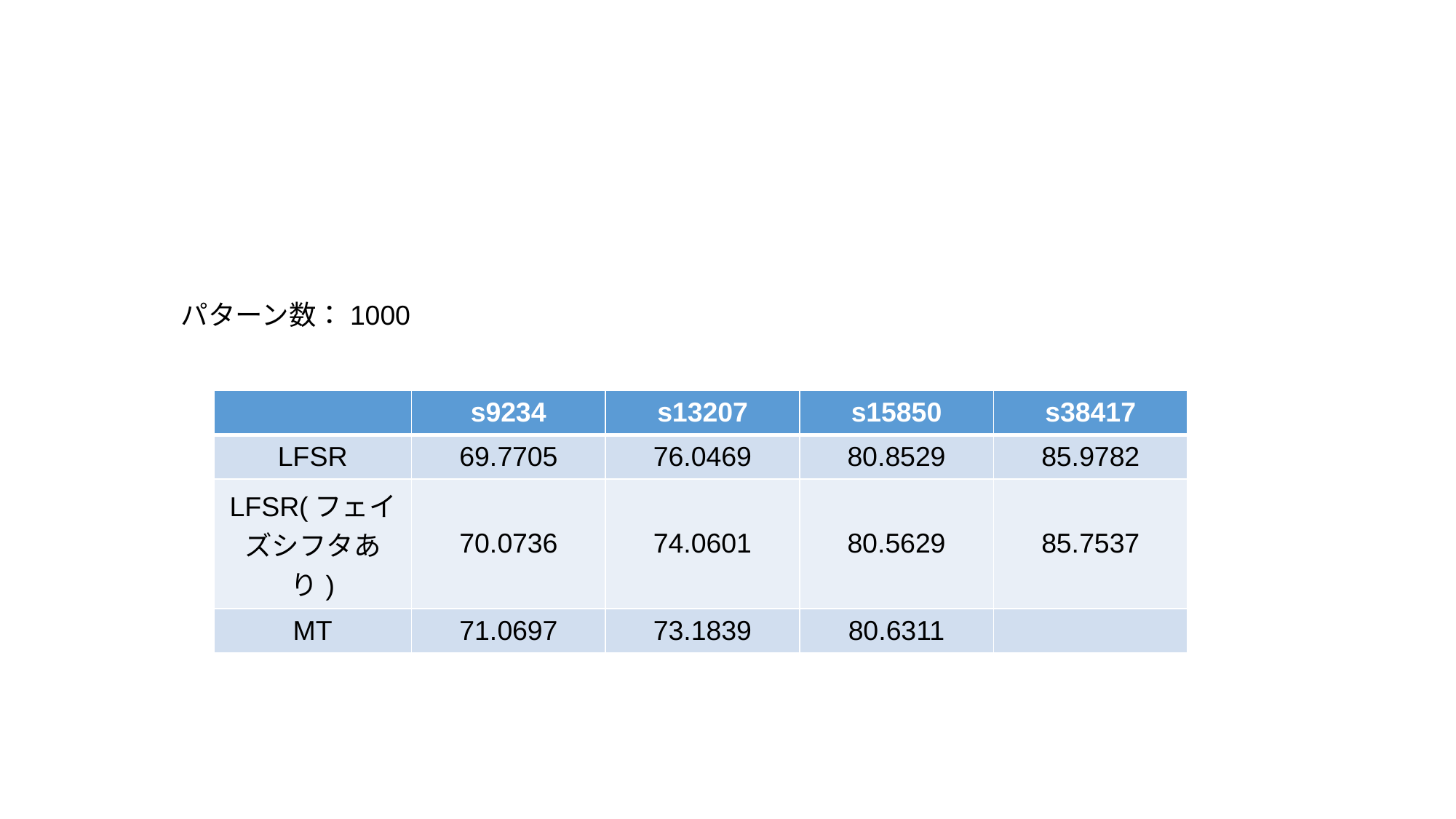

#
パターン数：1000
|  | s9234 | s13207 | s15850 | s38417 |
| --- | --- | --- | --- | --- |
| LFSR | 69.7705 | 76.0469 | 80.8529 | 85.9782 |
| LFSR(フェイズシフタあり) | 70.0736 | 74.0601 | 80.5629 | 85.7537 |
| MT | 71.0697 | 73.1839 | 80.6311 |  |